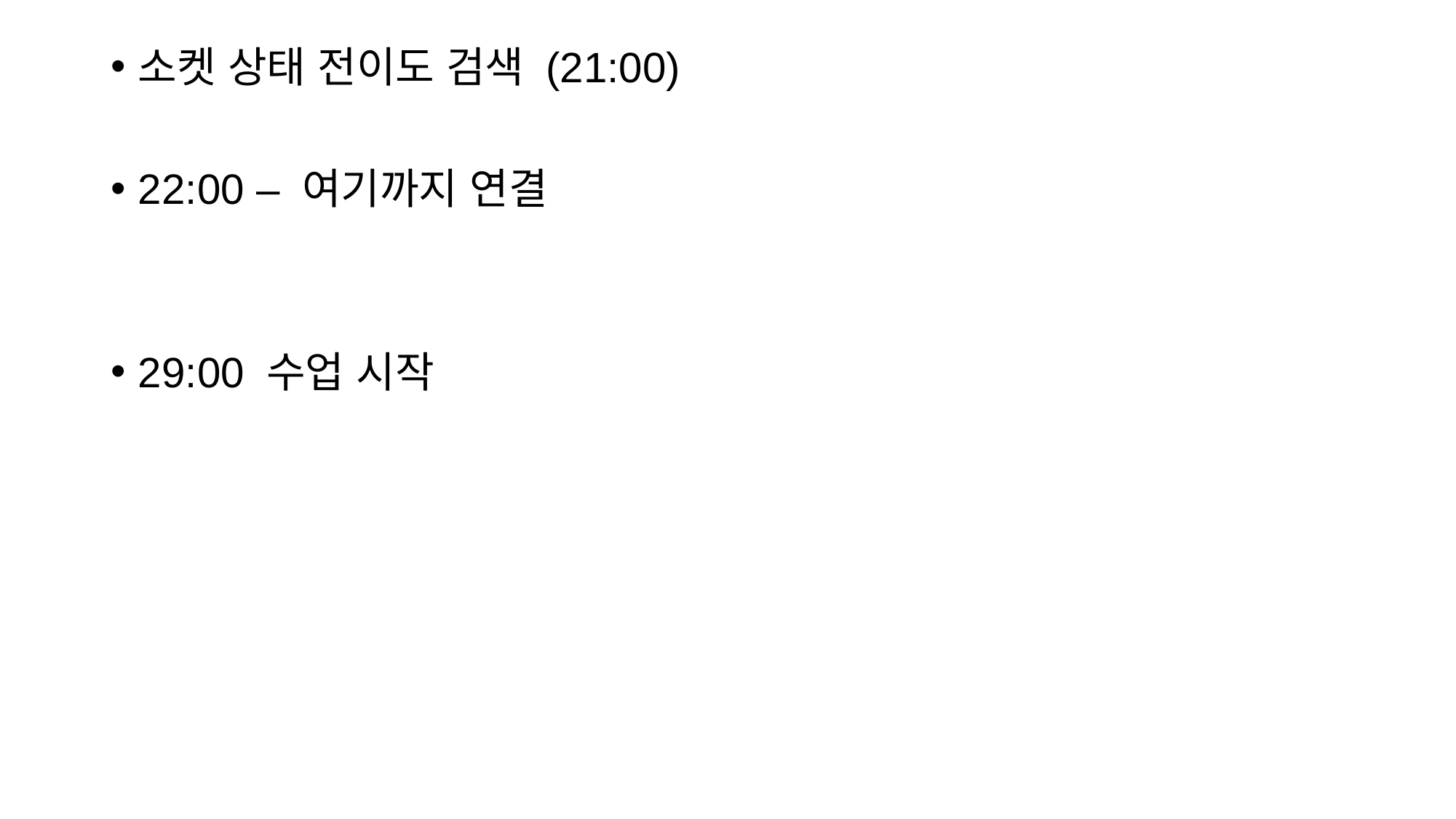

소켓 상태 전이도 검색 (21:00)

22:00 – 여기까지 연결

29:00 수업 시작